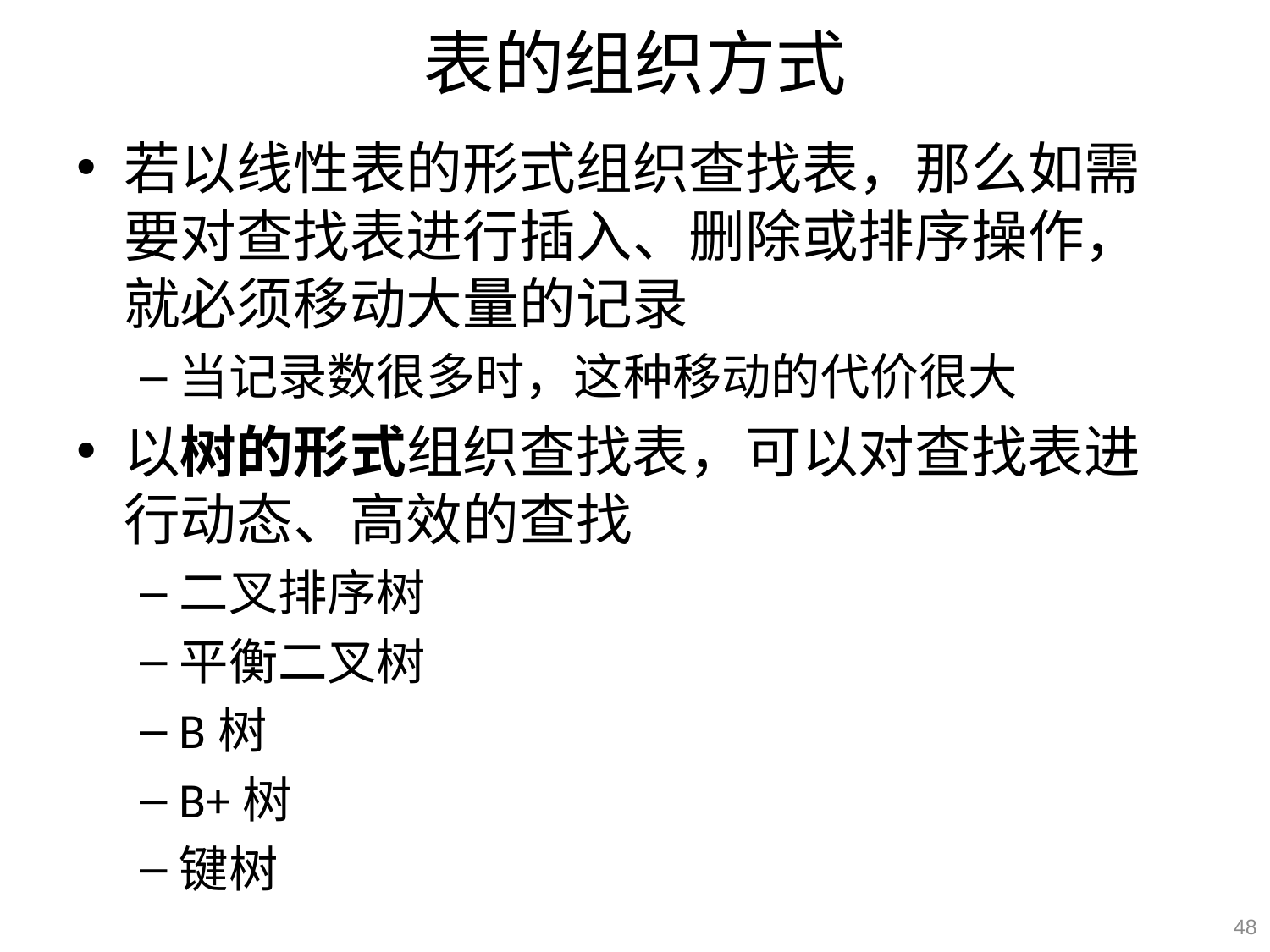

# 表的组织方式
若以线性表的形式组织查找表，那么如需要对查找表进行插入、删除或排序操作，就必须移动大量的记录
当记录数很多时，这种移动的代价很大
以树的形式组织查找表，可以对查找表进行动态、高效的查找
二叉排序树
平衡二叉树
B树
B+树
键树

48